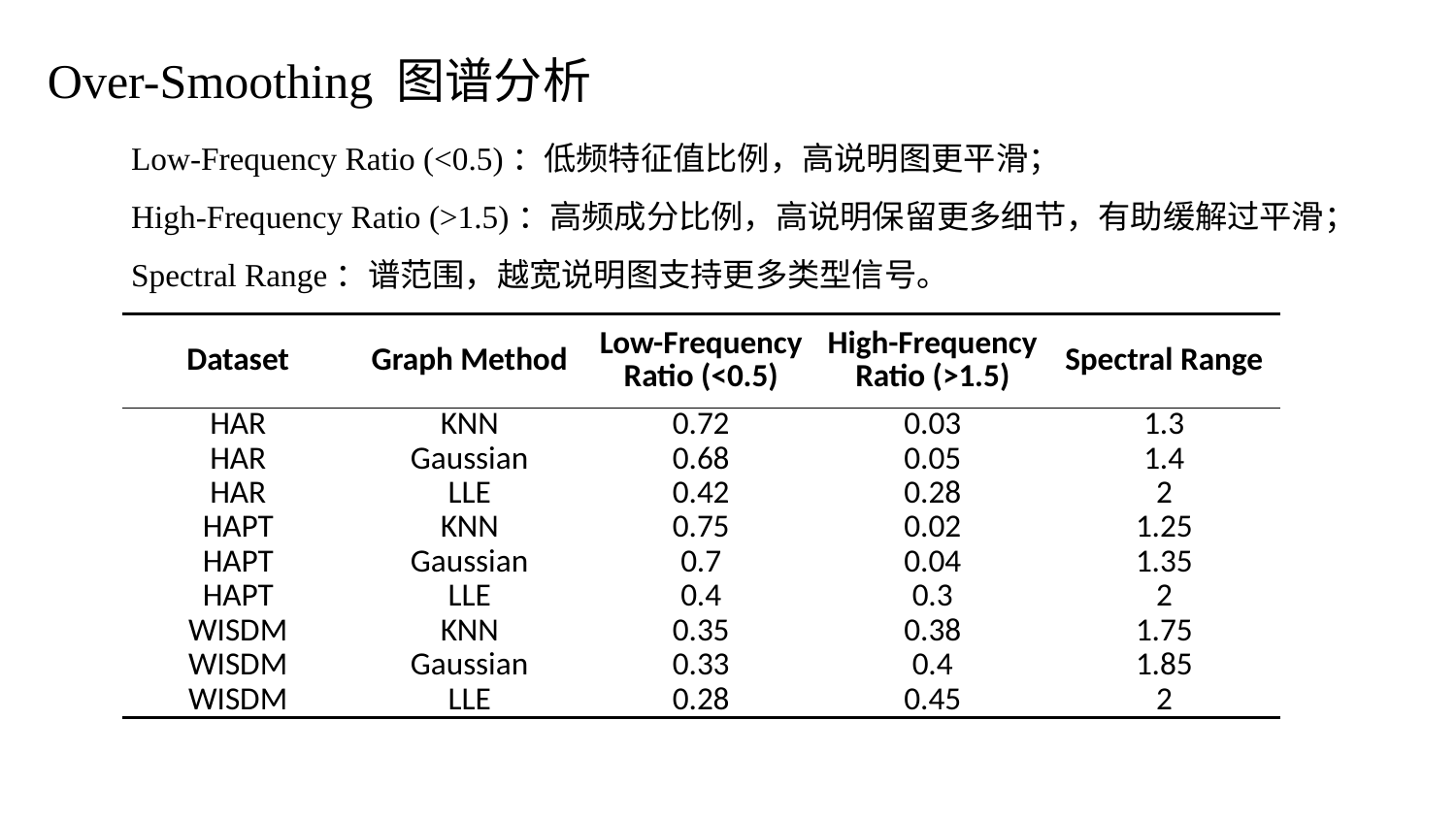

Over-Smoothing 图谱分析
Low-Frequency Ratio (<0.5)：低频特征值比例，高说明图更平滑；
High-Frequency Ratio (>1.5)：高频成分比例，高说明保留更多细节，有助缓解过平滑；
Spectral Range：谱范围，越宽说明图支持更多类型信号。
| Dataset | Graph Method | Low-Frequency Ratio (<0.5) | High-Frequency Ratio (>1.5) | Spectral Range |
| --- | --- | --- | --- | --- |
| HAR | KNN | 0.72 | 0.03 | 1.3 |
| HAR | Gaussian | 0.68 | 0.05 | 1.4 |
| HAR | LLE | 0.42 | 0.28 | 2 |
| HAPT | KNN | 0.75 | 0.02 | 1.25 |
| HAPT | Gaussian | 0.7 | 0.04 | 1.35 |
| HAPT | LLE | 0.4 | 0.3 | 2 |
| WISDM | KNN | 0.35 | 0.38 | 1.75 |
| WISDM | Gaussian | 0.33 | 0.4 | 1.85 |
| WISDM | LLE | 0.28 | 0.45 | 2 |